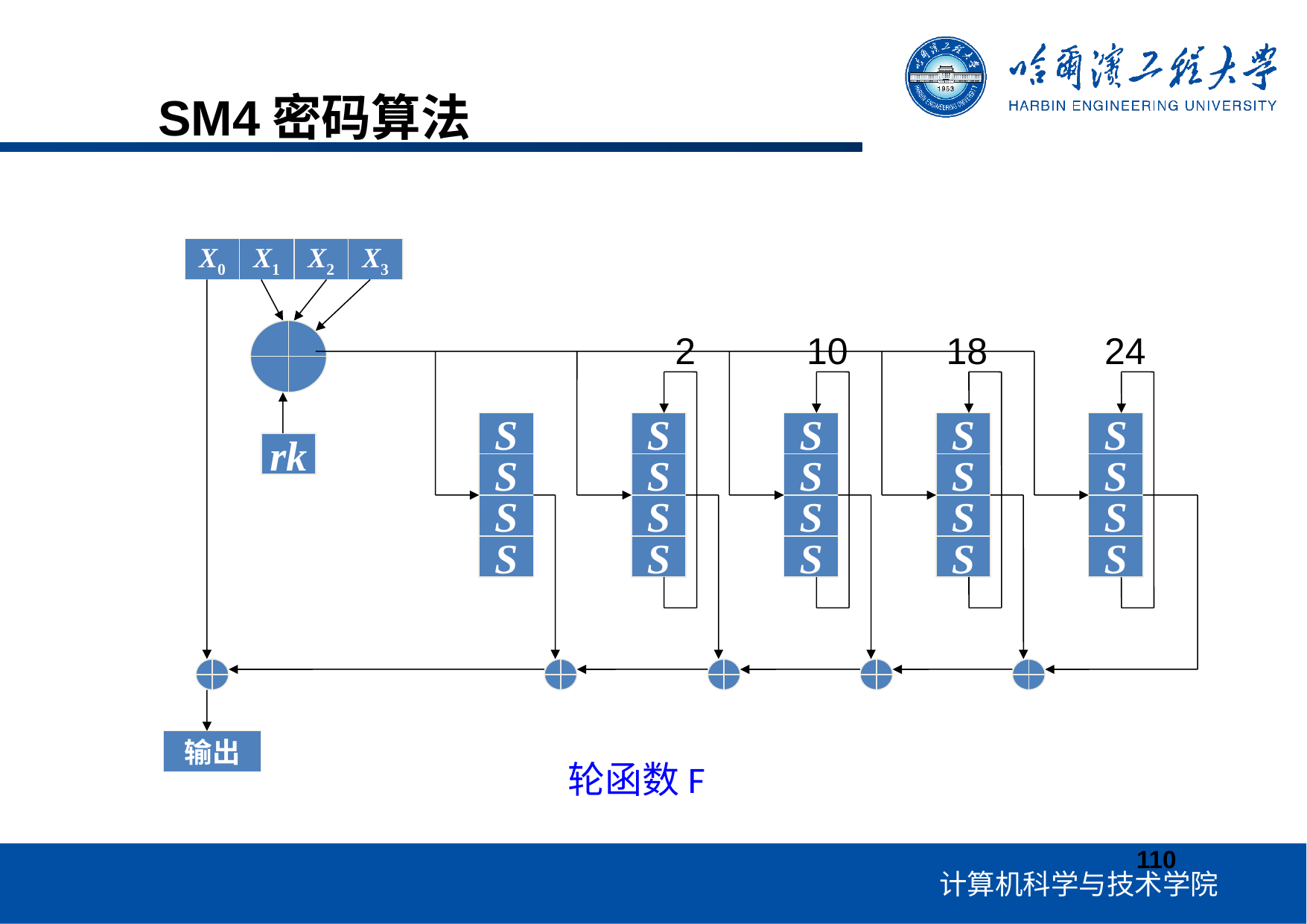

SM4密码算法
X0
X1
X2
X3

2
10
18
24

S
S
S
S
S
rk
S
S
S
S
S

S

S

S

S

S

S
S
S
S
S

输出
轮函数F
110